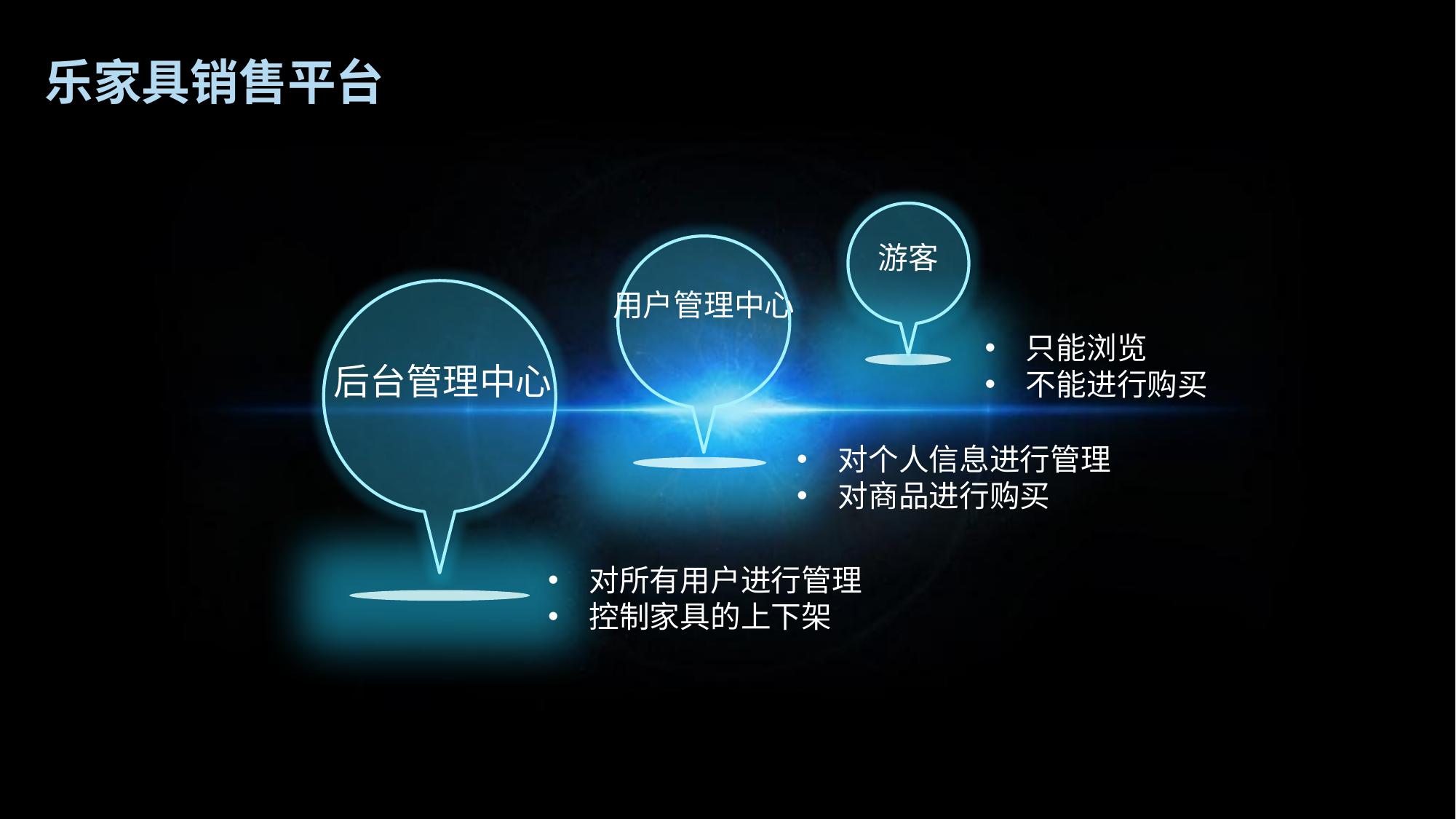

乐家具销售平台

游客

用户管理中心

后台管理中心
只能浏览
不能进行购买

对个人信息进行管理
对商品进行购买

对所有用户进行管理
控制家具的上下架